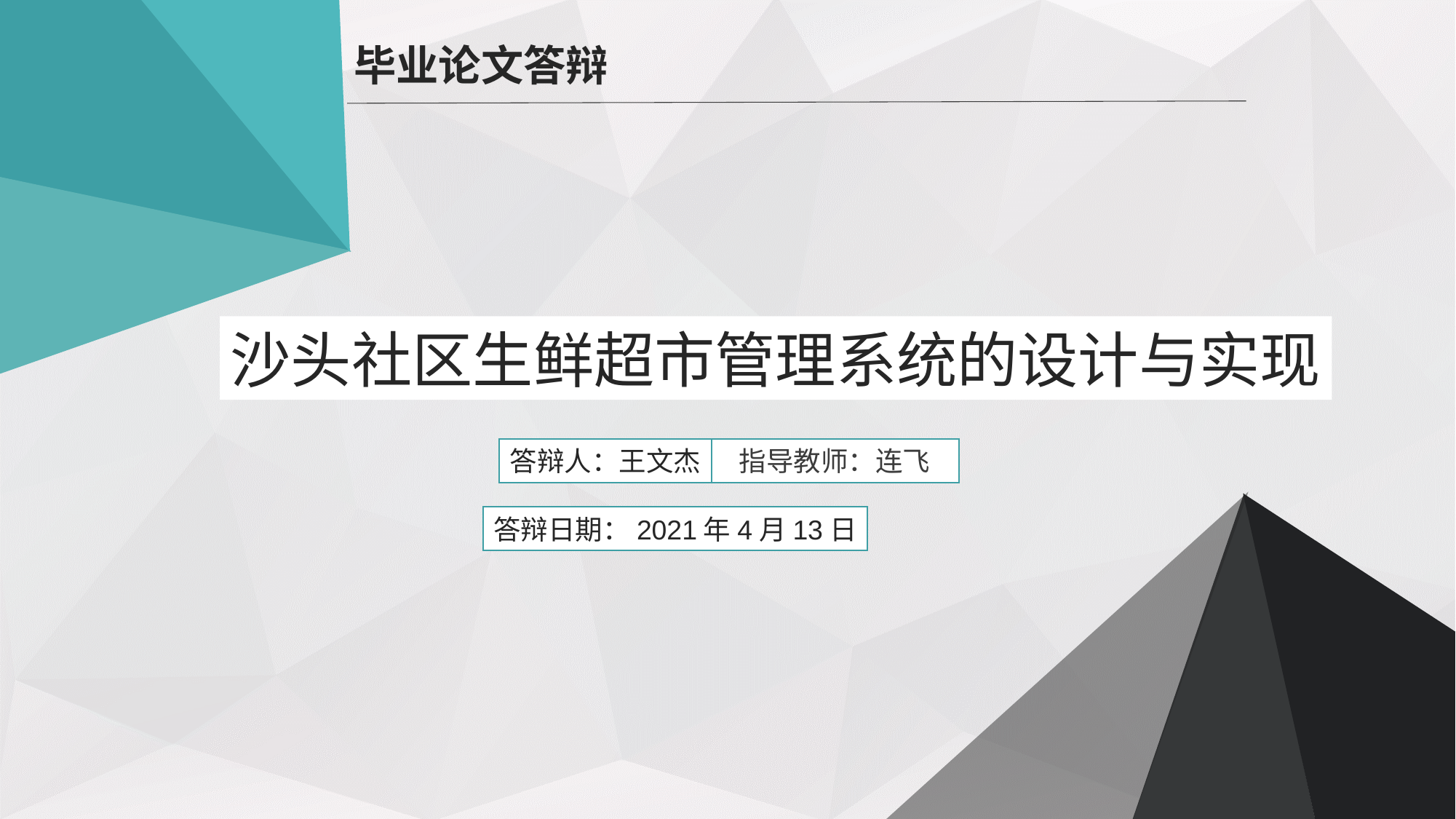

毕业论文答辩
沙头社区生鲜超市管理系统的设计与实现
答辩人：王文杰
指导教师：连飞

答辩日期：2021年4月13日